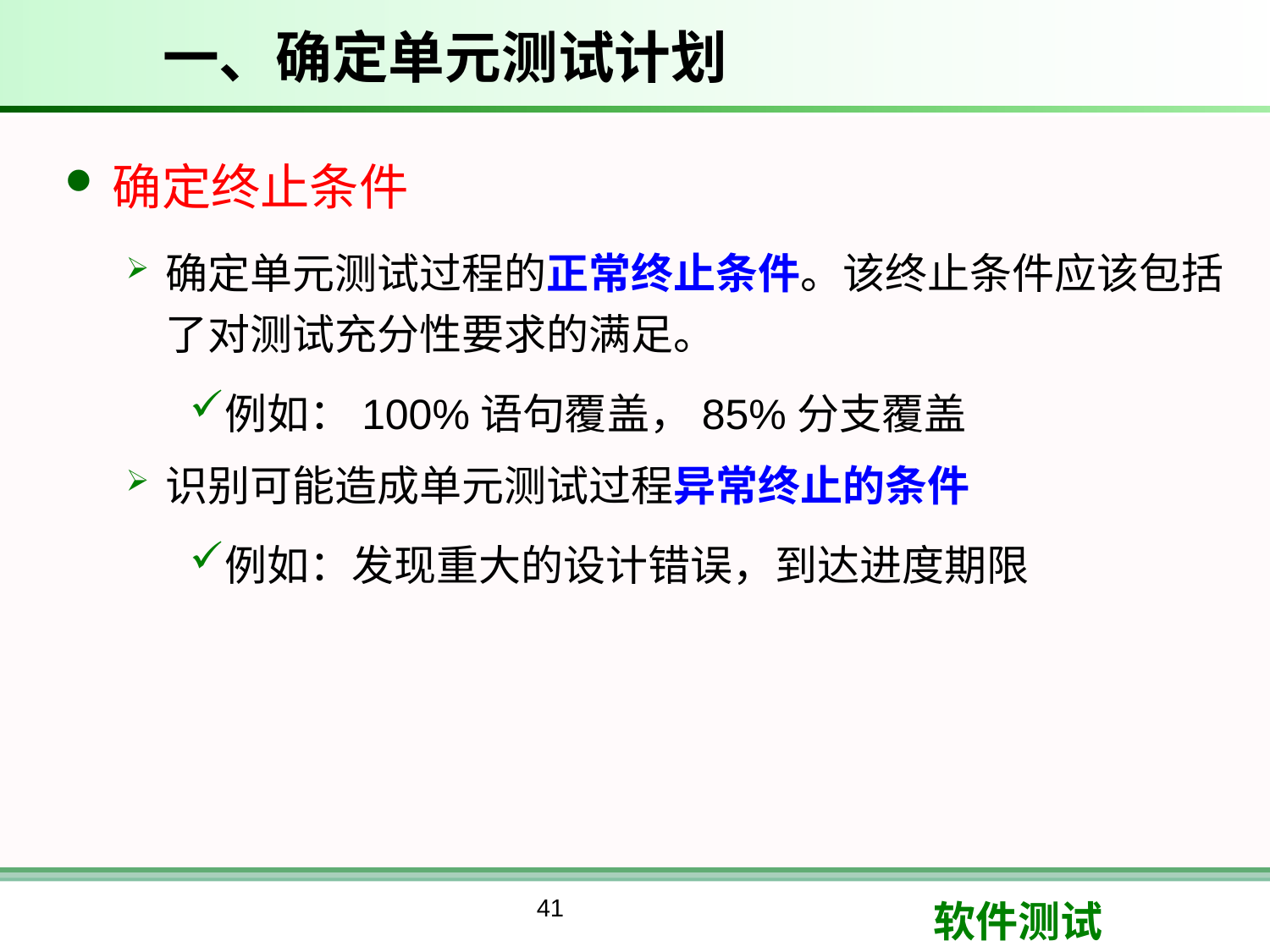

# 一、确定单元测试计划
确定终止条件
确定单元测试过程的正常终止条件。该终止条件应该包括了对测试充分性要求的满足。
例如：100%语句覆盖，85%分支覆盖
识别可能造成单元测试过程异常终止的条件
例如：发现重大的设计错误，到达进度期限
41